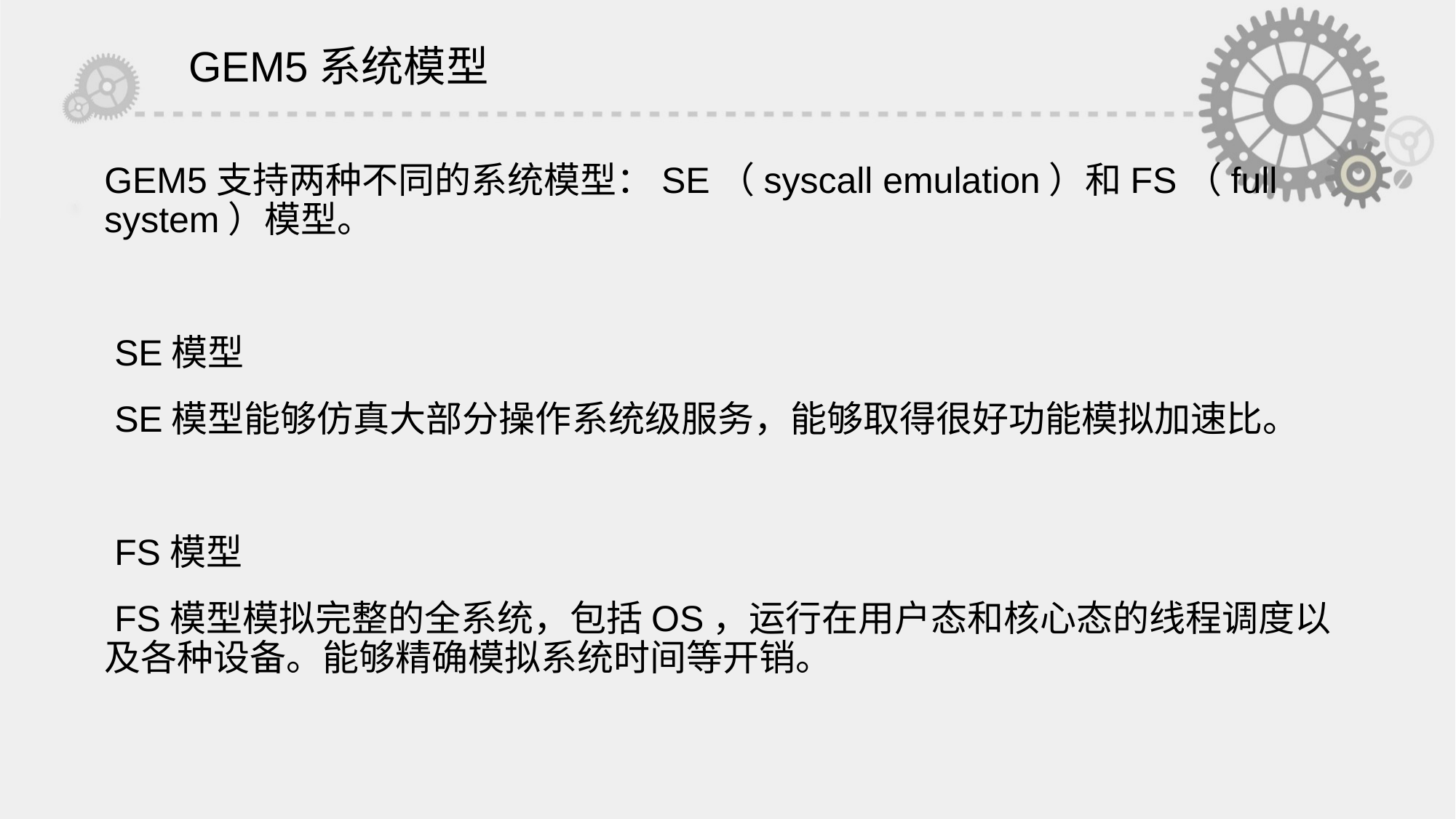

# GEM5系统模型
GEM5支持两种不同的系统模型：SE（syscall emulation）和FS（full system）模型。

 SE模型
 SE模型能够仿真大部分操作系统级服务，能够取得很好功能模拟加速比。

 FS模型
 FS模型模拟完整的全系统，包括OS，运行在用户态和核心态的线程调度以及各种设备。能够精确模拟系统时间等开销。